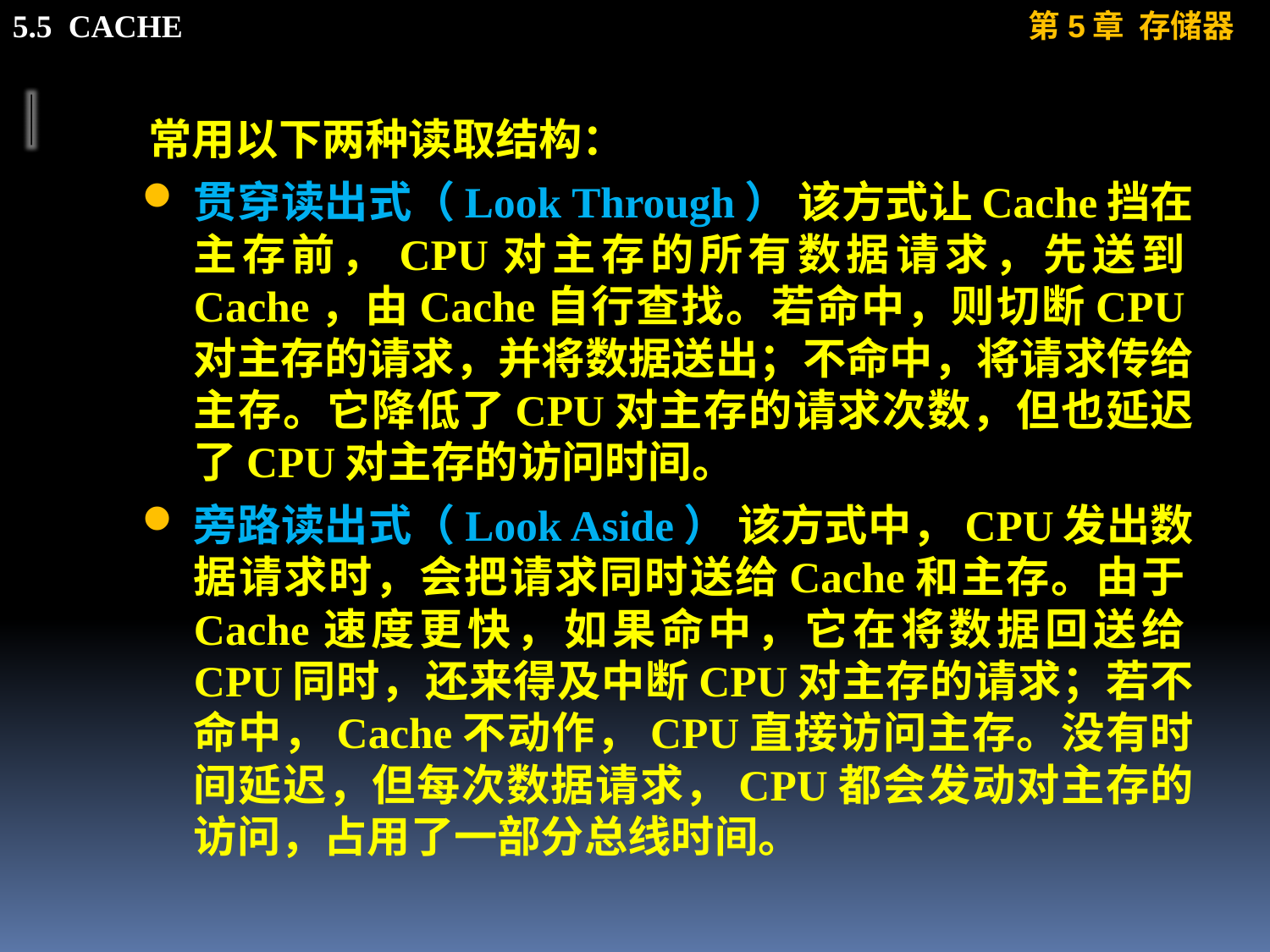

常用以下两种读取结构：
贯穿读出式（Look Through） 该方式让Cache挡在主存前，CPU对主存的所有数据请求，先送到Cache，由Cache自行查找。若命中，则切断CPU对主存的请求，并将数据送出；不命中，将请求传给主存。它降低了CPU对主存的请求次数，但也延迟了CPU对主存的访问时间。
旁路读出式（Look Aside） 该方式中，CPU发出数据请求时，会把请求同时送给Cache和主存。由于Cache速度更快，如果命中，它在将数据回送给CPU同时，还来得及中断CPU对主存的请求；若不命中，Cache不动作，CPU直接访问主存。没有时间延迟，但每次数据请求，CPU都会发动对主存的访问，占用了一部分总线时间。